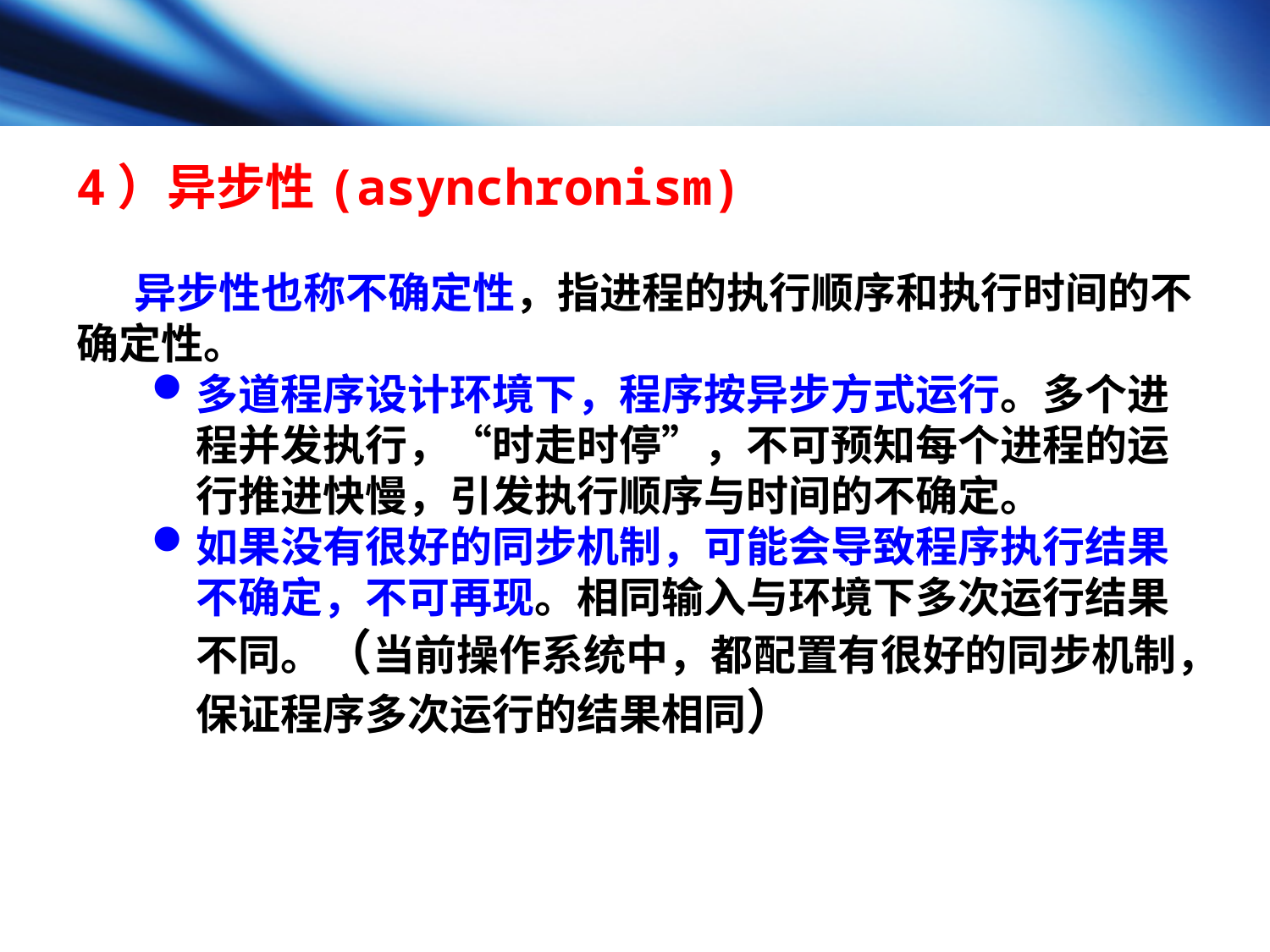

4）异步性(asynchronism)

     异步性也称不确定性，指进程的执行顺序和执行时间的不确定性。
多道程序设计环境下，程序按异步方式运行。多个进程并发执行，“时走时停”，不可预知每个进程的运行推进快慢，引发执行顺序与时间的不确定。
如果没有很好的同步机制，可能会导致程序执行结果不确定，不可再现。相同输入与环境下多次运行结果不同。（当前操作系统中，都配置有很好的同步机制，保证程序多次运行的结果相同）